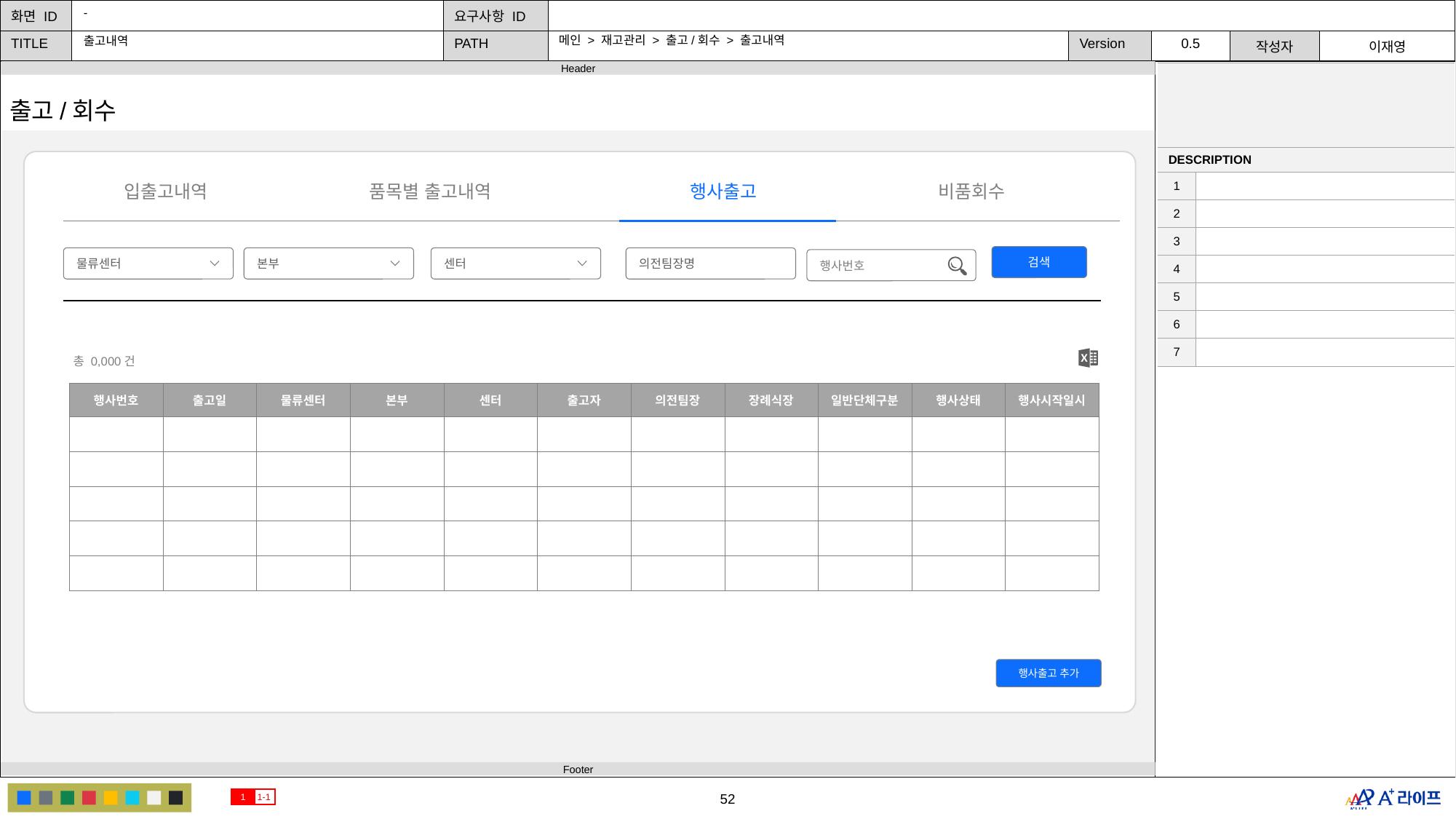

-

메인 > 재고관리 > 출고/회수 > 출고내역
출고내역
|  |  |
| --- | --- |
| DESCRIPTION |  |
| 1 |  |
| 2 |  |
| 3 |  |
| 4 |  |
| 5 |  |
| 6 |  |
| 7 |  |
출고/회수

입출고내역
품목별 출고내역
행사출고
비품회수
검색
물류센터

본부

센터

의전팀장명
행사번호

총 0,000건

| 행사번호 | 출고일 | 물류센터 | 본부 | 센터 | 출고자 | 의전팀장 | 장례식장 | 일반단체구분 | 행사상태 | 행사시작일시 |
| --- | --- | --- | --- | --- | --- | --- | --- | --- | --- | --- |
|  |  |  |  |  |  |  |  |  |  |  |
|  |  |  |  |  |  |  |  |  |  |  |
|  |  |  |  |  |  |  |  |  |  |  |
|  |  |  |  |  |  |  |  |  |  |  |
|  |  |  |  |  |  |  |  |  |  |  |
행사출고 추가
1
1-1